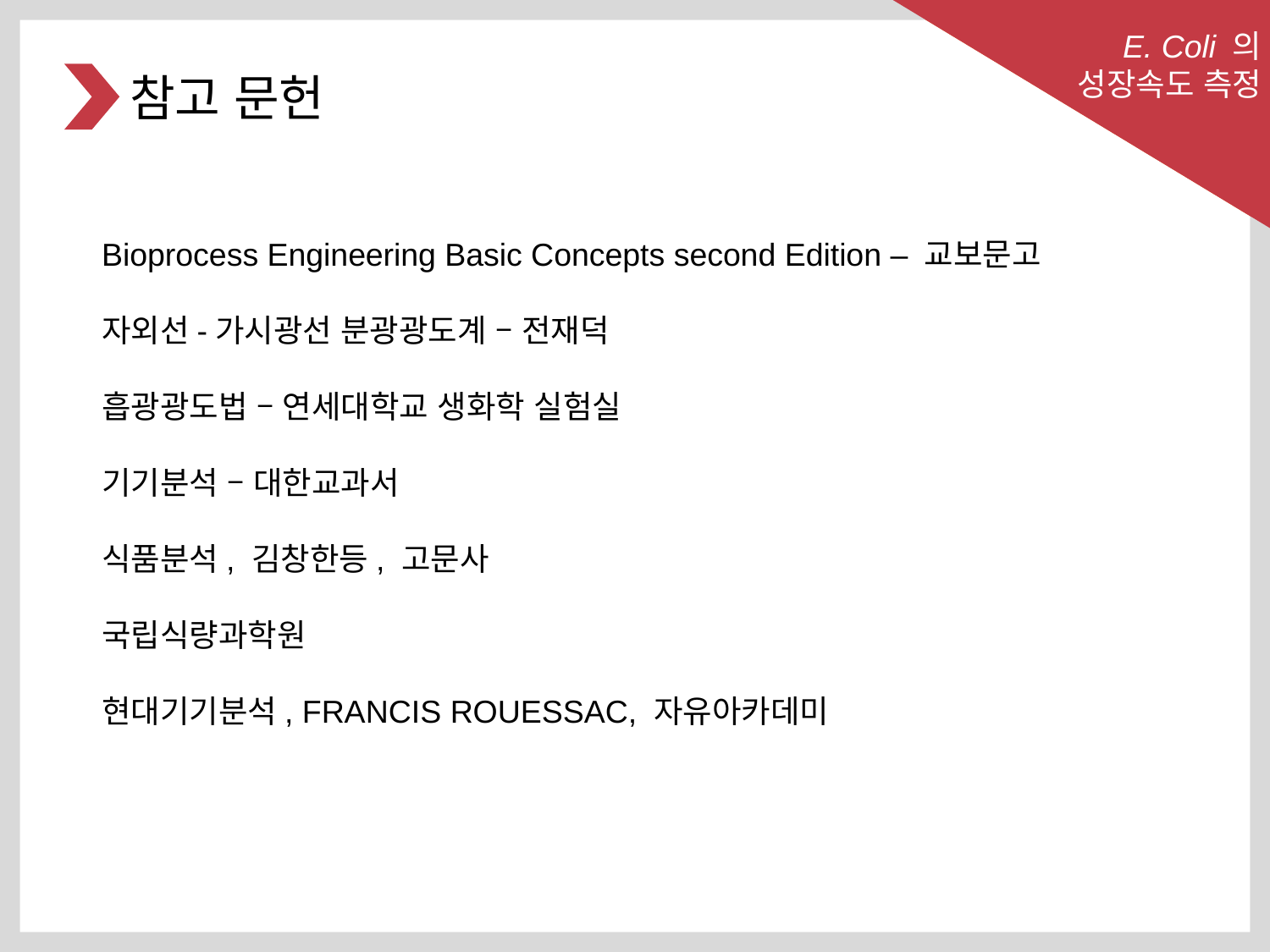

E. Coli 의
성장속도 측정
참고 문헌

Bioprocess Engineering Basic Concepts second Edition – 교보문고

자외선-가시광선 분광광도계 – 전재덕

흡광광도법 – 연세대학교 생화학 실험실

기기분석 – 대한교과서

식품분석, 김창한등, 고문사

국립식량과학원

현대기기분석, FRANCIS ROUESSAC, 자유아카데미